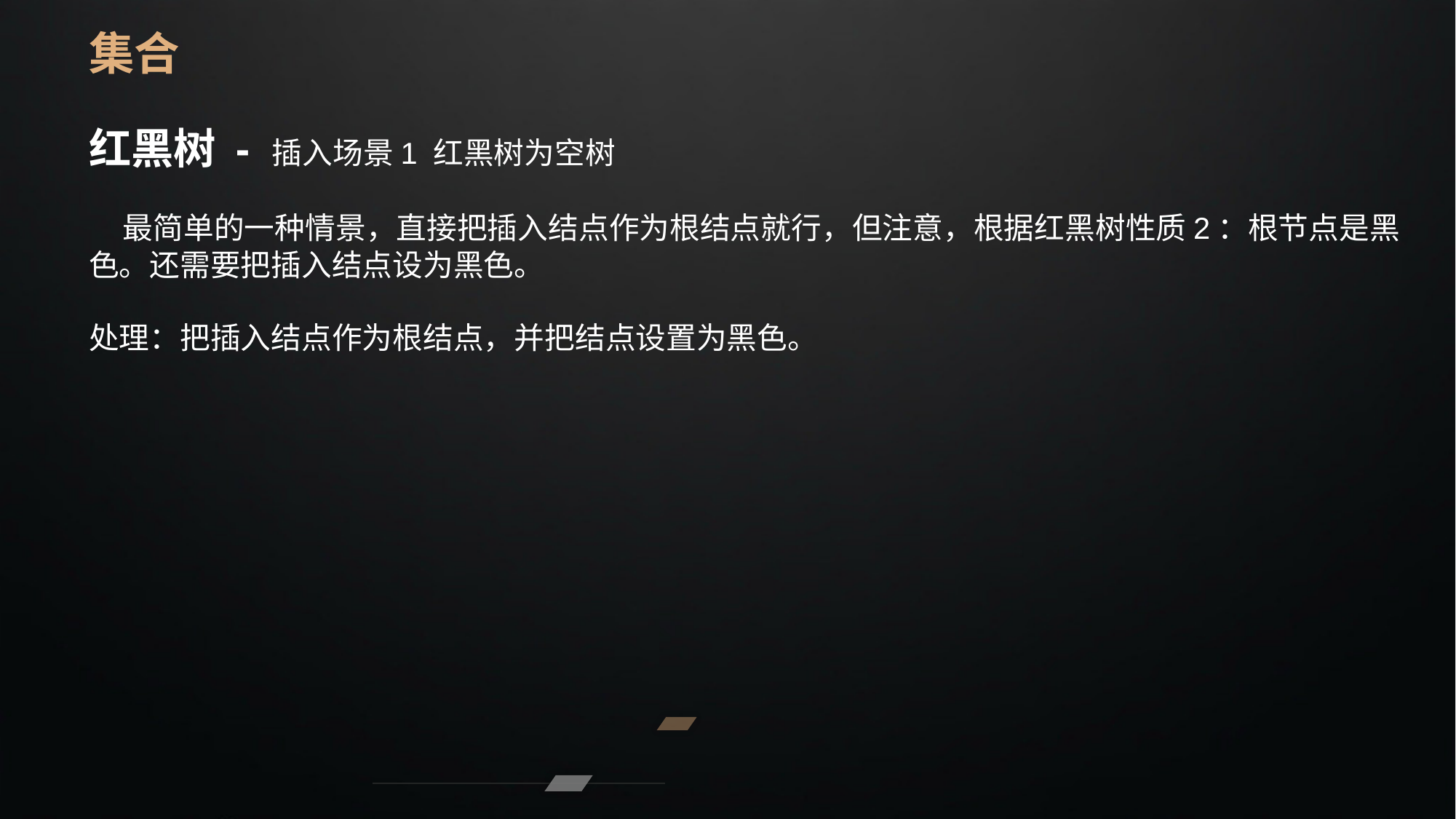

集合
红黑树 - 插入场景1 红黑树为空树

    最简单的一种情景，直接把插入结点作为根结点就行，但注意，根据红黑树性质2：根节点是黑色。还需要把插入结点设为黑色。

处理：把插入结点作为根结点，并把结点设置为黑色。